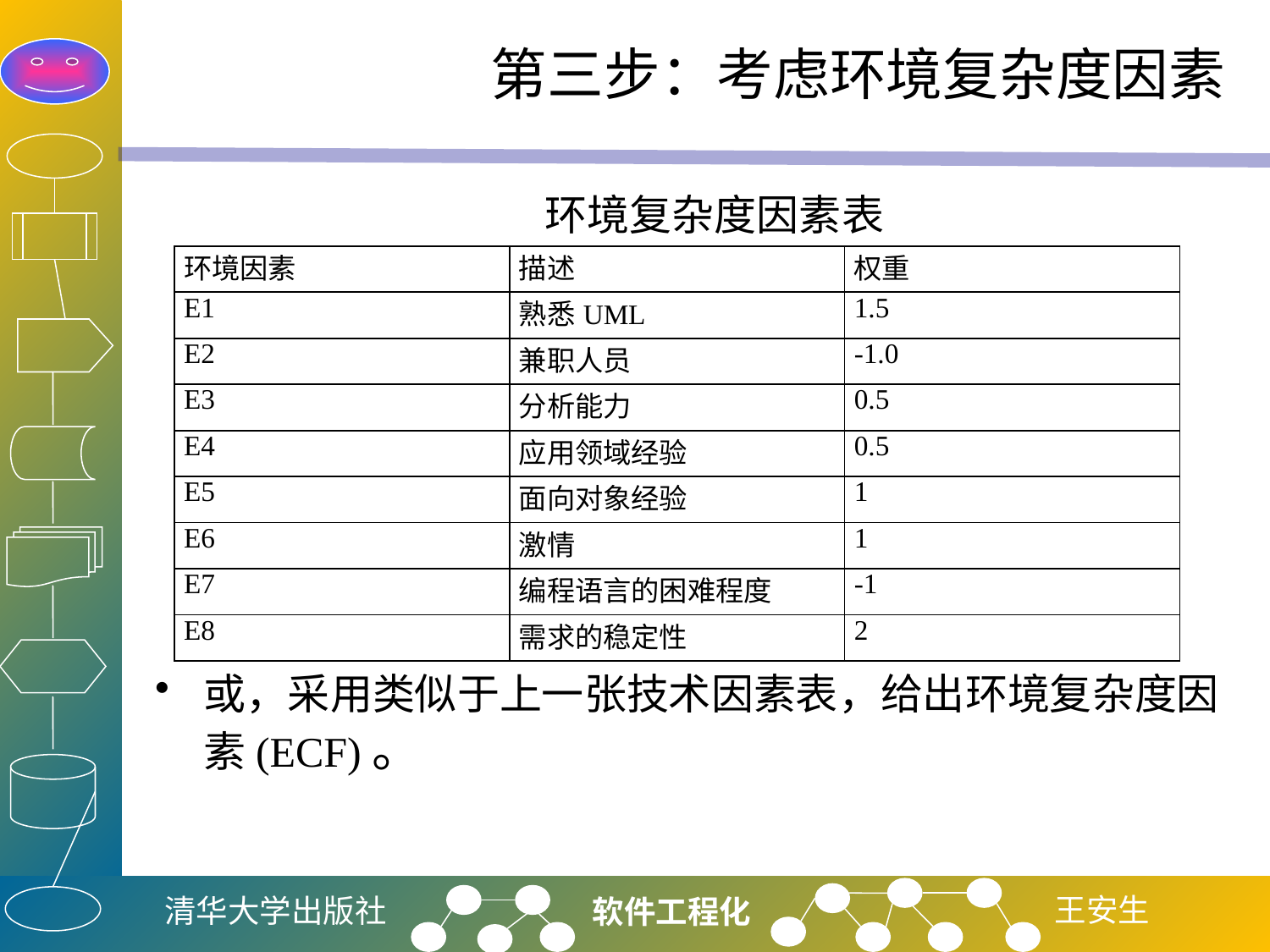

# 第三步：考虑环境复杂度因素
环境复杂度因素表
| 环境因素 | 描述 | 权重 |
| --- | --- | --- |
| E1 | 熟悉UML | 1.5 |
| E2 | 兼职人员 | -1.0 |
| E3 | 分析能力 | 0.5 |
| E4 | 应用领域经验 | 0.5 |
| E5 | 面向对象经验 | 1 |
| E6 | 激情 | 1 |
| E7 | 编程语言的困难程度 | -1 |
| E8 | 需求的稳定性 | 2 |
或，采用类似于上一张技术因素表，给出环境复杂度因素(ECF)。